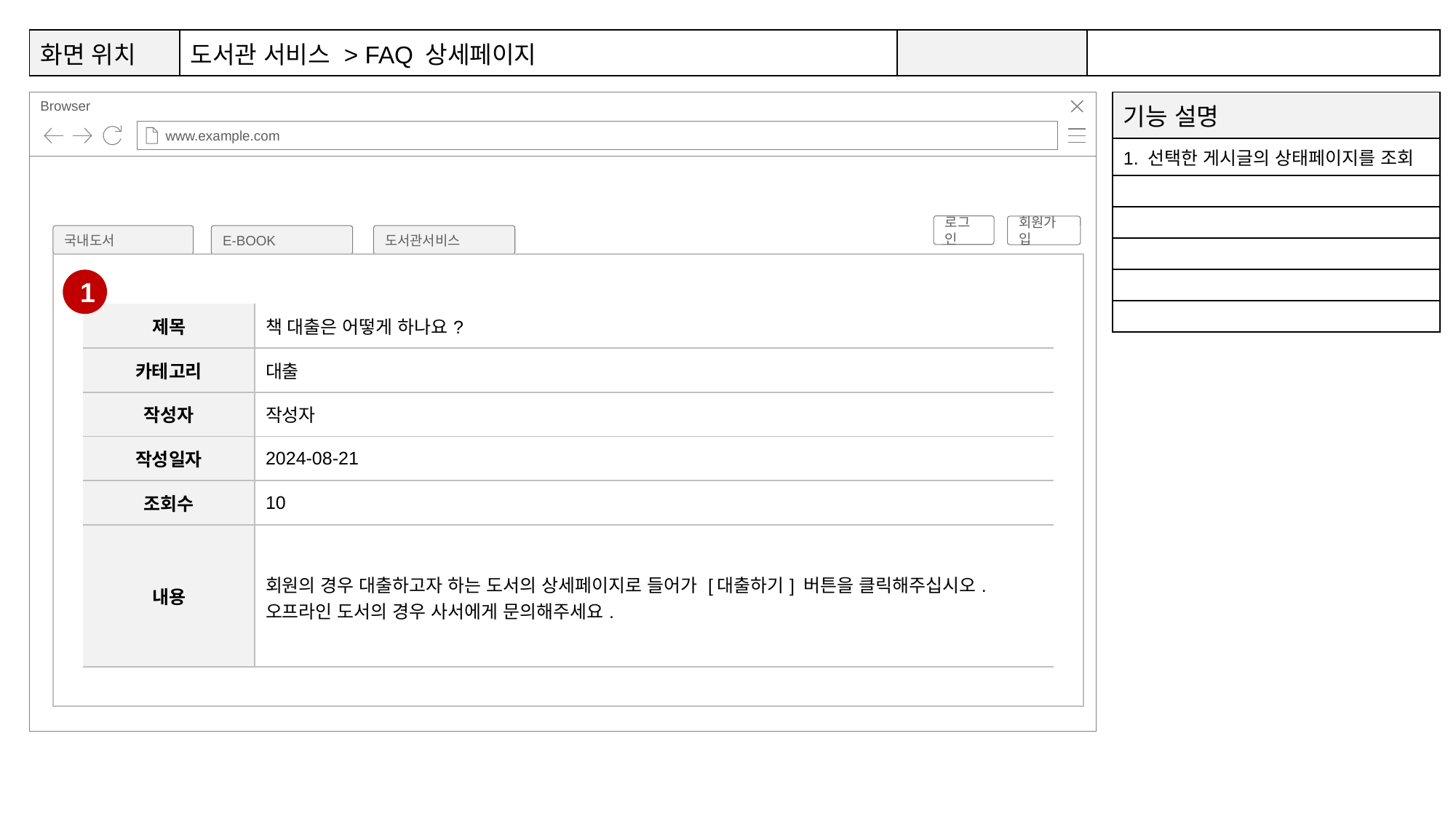

| 화면 위치 | 도서관 서비스 > FAQ 상세페이지 |  |  |
| --- | --- | --- | --- |
3
4
5
2
8
9
6
7
| 기능 설명 |
| --- |
| 1. 선택한 게시글의 상태페이지를 조회 |
|  |
|  |
|  |
|  |
|  |
로그인
회원가입
국내도서
E-BOOK
도서관서비스

1
| 제목 | 책 대출은 어떻게 하나요? |
| --- | --- |
| 카테고리 | 대출 |
| 작성자 | 작성자 |
| 작성일자 | 2024-08-21 |
| 조회수 | 10 |
| 내용 | 회원의 경우 대출하고자 하는 도서의 상세페이지로 들어가 [대출하기] 버튼을 클릭해주십시오. 오프라인 도서의 경우 사서에게 문의해주세요. |